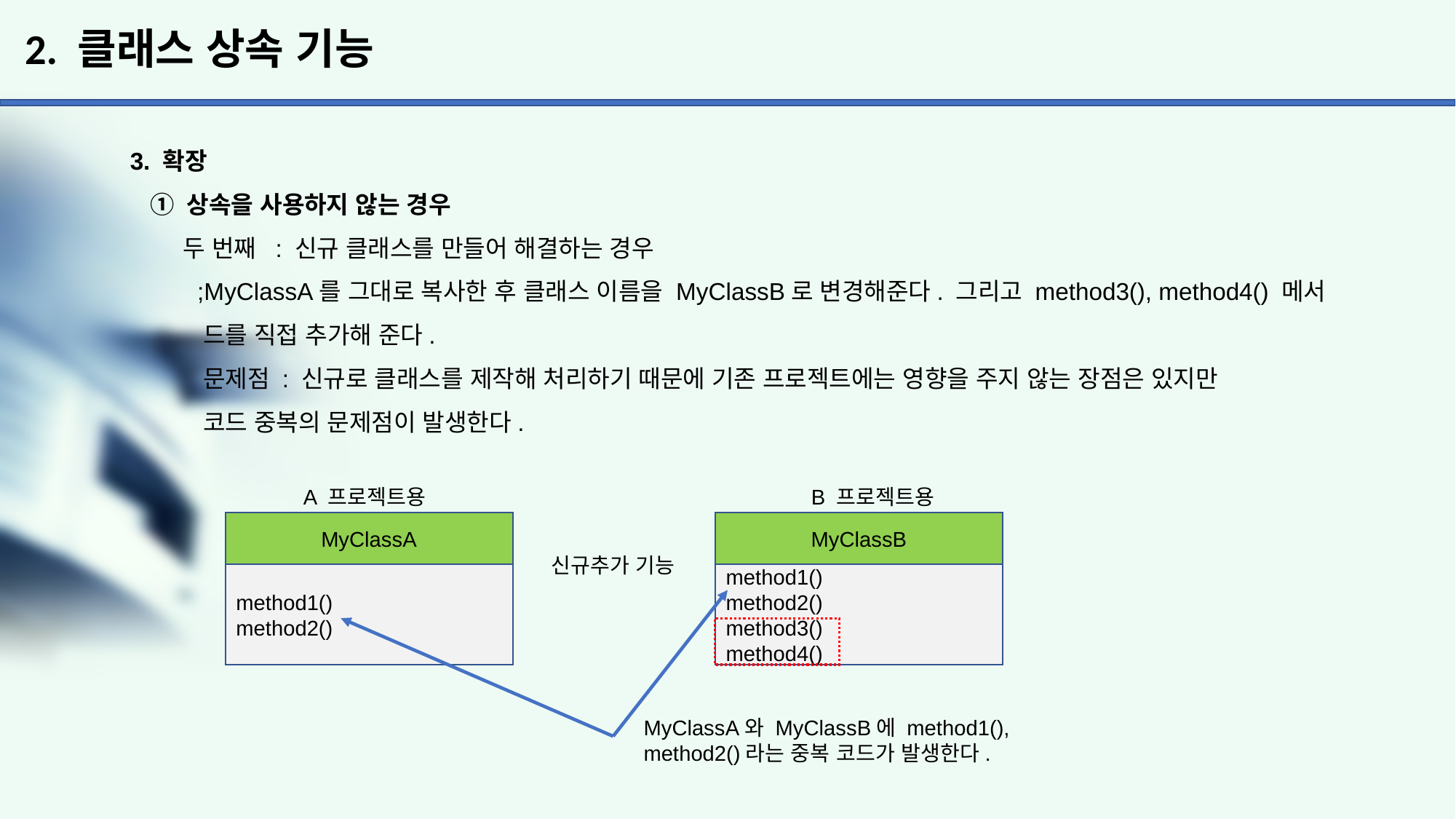

# 2. 클래스 상속 기능
3. 확장
   ① 상속을 사용하지 않는 경우
       두 번째  : 신규 클래스를 만들어 해결하는 경우
          ;MyClassA를 그대로 복사한 후 클래스 이름을 MyClassB로 변경해준다. 그리고 method3(), method4() 메서
          드를 직접 추가해 준다.
          문제점 : 신규로 클래스를 제작해 처리하기 때문에 기존 프로젝트에는 영향을 주지 않는 장점은 있지만
          코드 중복의 문제점이 발생한다.
A 프로젝트용
B 프로젝트용
MyClassA
MyClassB
신규추가 기능
method1()
method2()
method1()
method2()
method3()
method4()

MyClassA와 MyClassB에 method1(),
method2()라는 중복 코드가 발생한다.